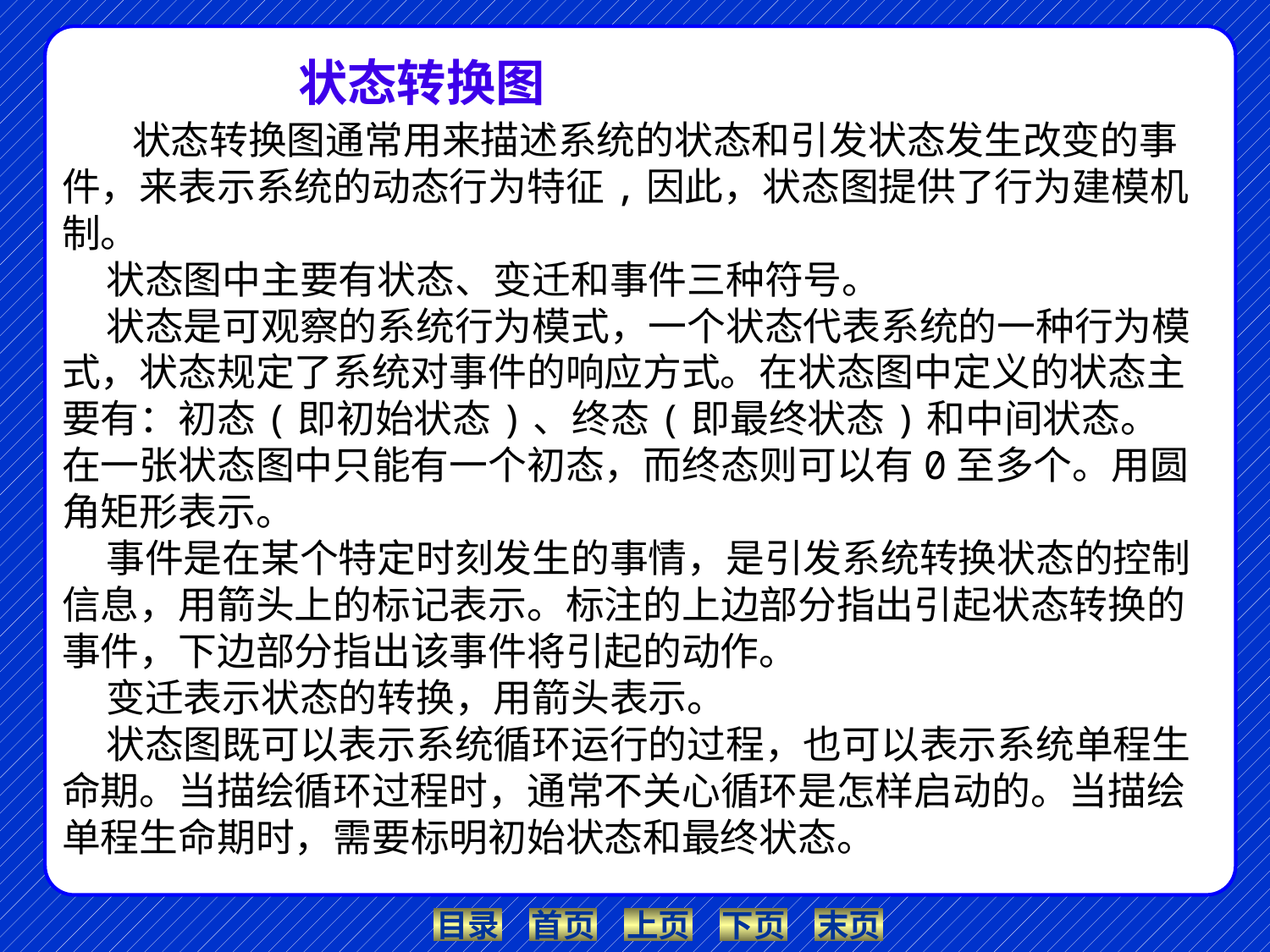

# 状态转换图
       状态转换图通常用来描述系统的状态和引发状态发生改变的事件，来表示系统的动态行为特征,因此，状态图提供了行为建模机制。
    状态图中主要有状态、变迁和事件三种符号。
    状态是可观察的系统行为模式，一个状态代表系统的一种行为模式，状态规定了系统对事件的响应方式。在状态图中定义的状态主要有：初态(即初始状态)、终态(即最终状态)和中间状态。在一张状态图中只能有一个初态，而终态则可以有0至多个。用圆角矩形表示。
    事件是在某个特定时刻发生的事情，是引发系统转换状态的控制信息，用箭头上的标记表示。标注的上边部分指出引起状态转换的事件，下边部分指出该事件将引起的动作。
    变迁表示状态的转换，用箭头表示。
    状态图既可以表示系统循环运行的过程，也可以表示系统单程生命期。当描绘循环过程时，通常不关心循环是怎样启动的。当描绘单程生命期时，需要标明初始状态和最终状态。